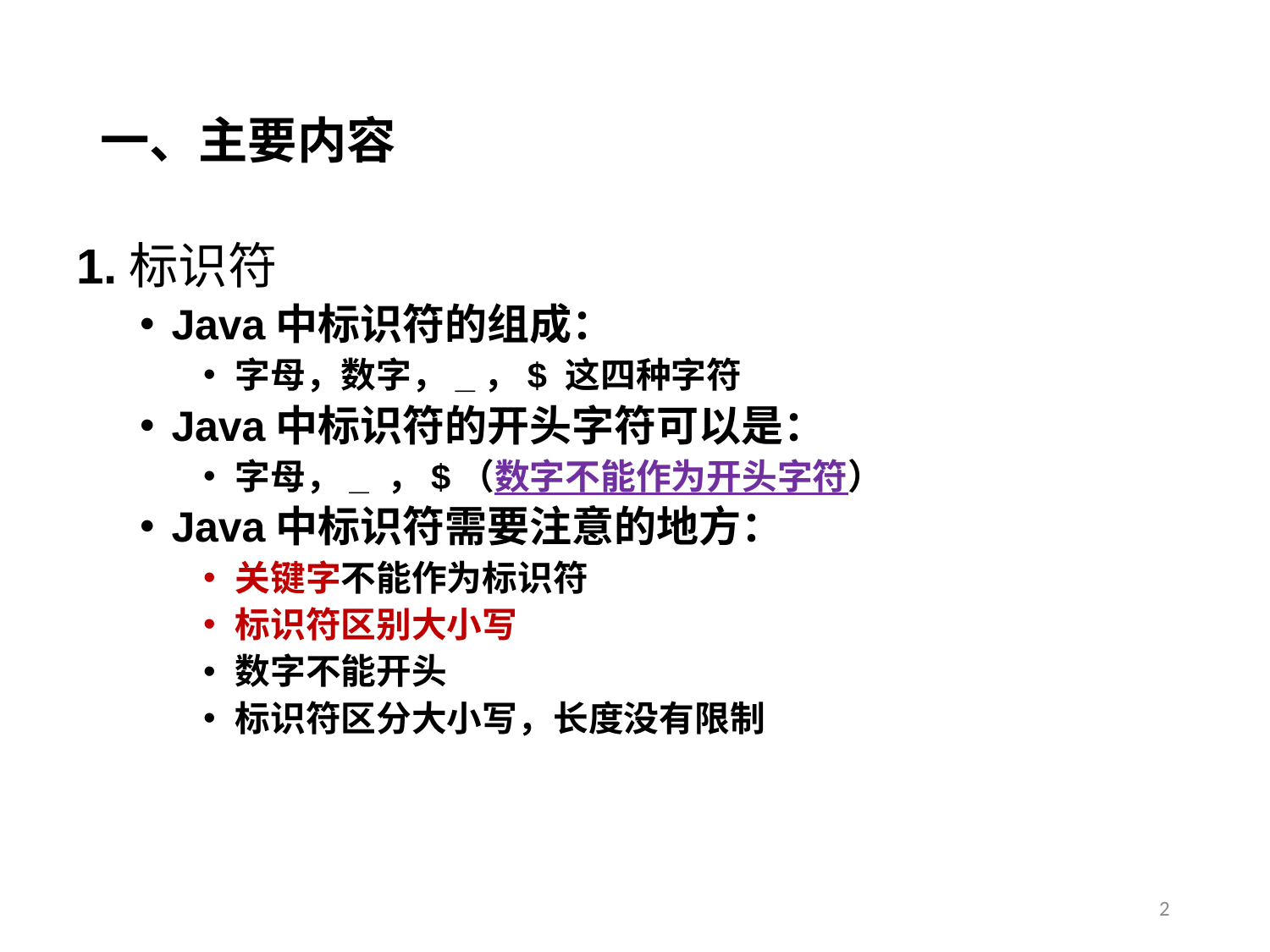

# 一、主要内容
1.标识符
Java中标识符的组成：
字母，数字，_，$ 这四种字符
Java中标识符的开头字符可以是：
字母，_ ，$（数字不能作为开头字符）
Java中标识符需要注意的地方：
关键字不能作为标识符
标识符区别大小写
数字不能开头
标识符区分大小写，长度没有限制

2